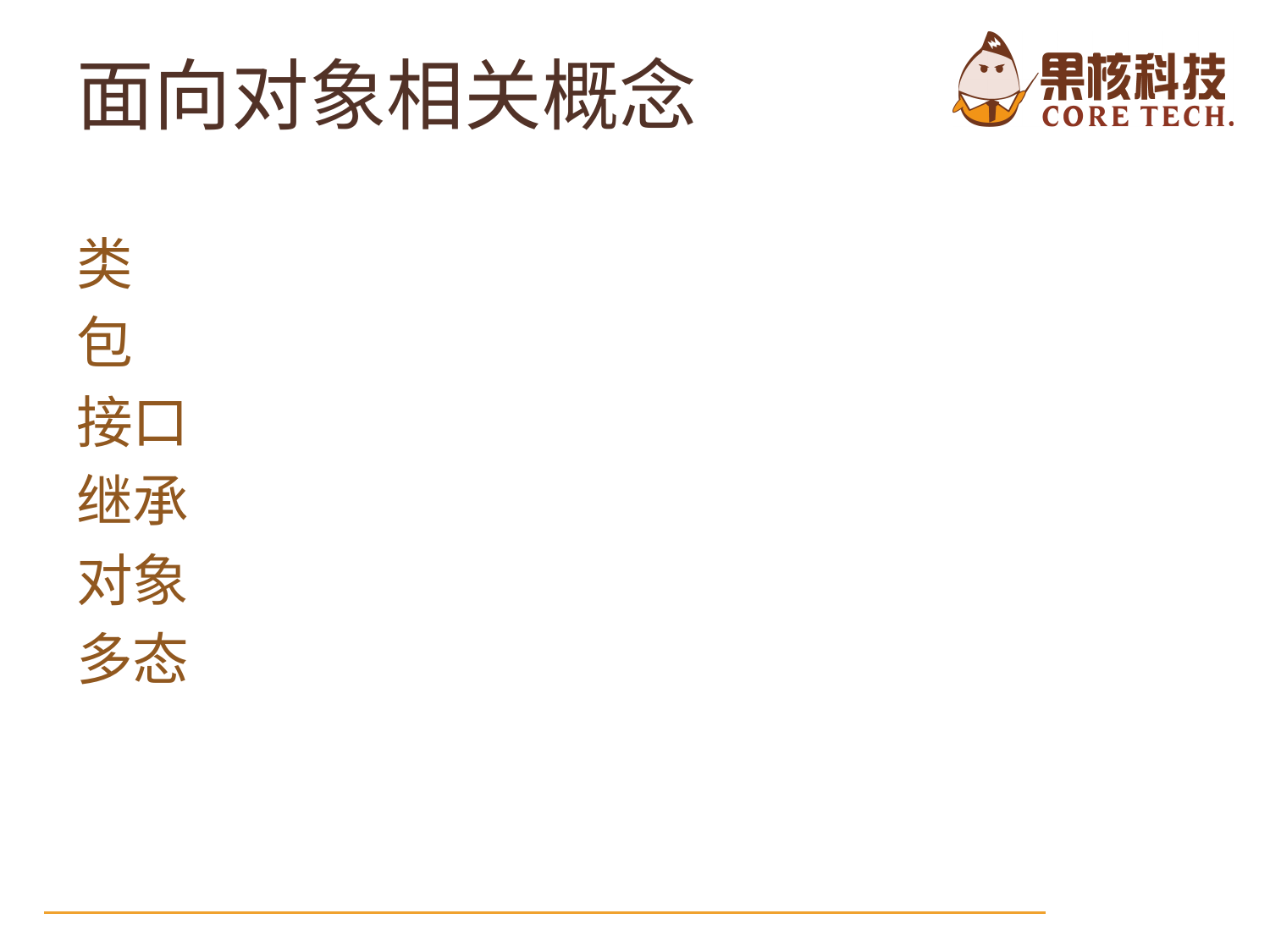

# 面向对象相关概念
类
包
接口
继承
对象
多态